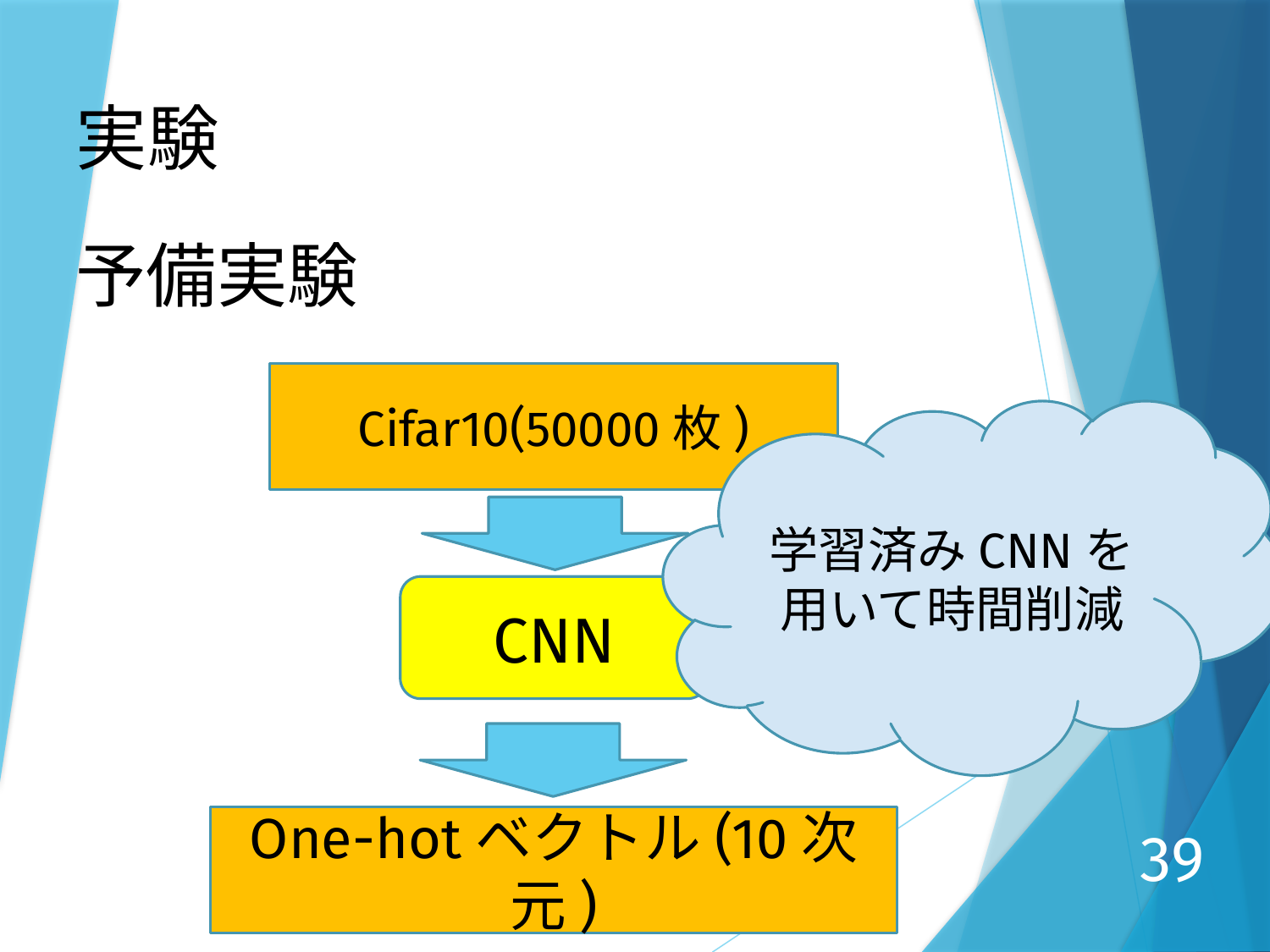

実験
予備実験

Cifar10(50000枚)
学習済みCNNを用いて時間削減

CNN

One-hotベクトル(10次元)
39